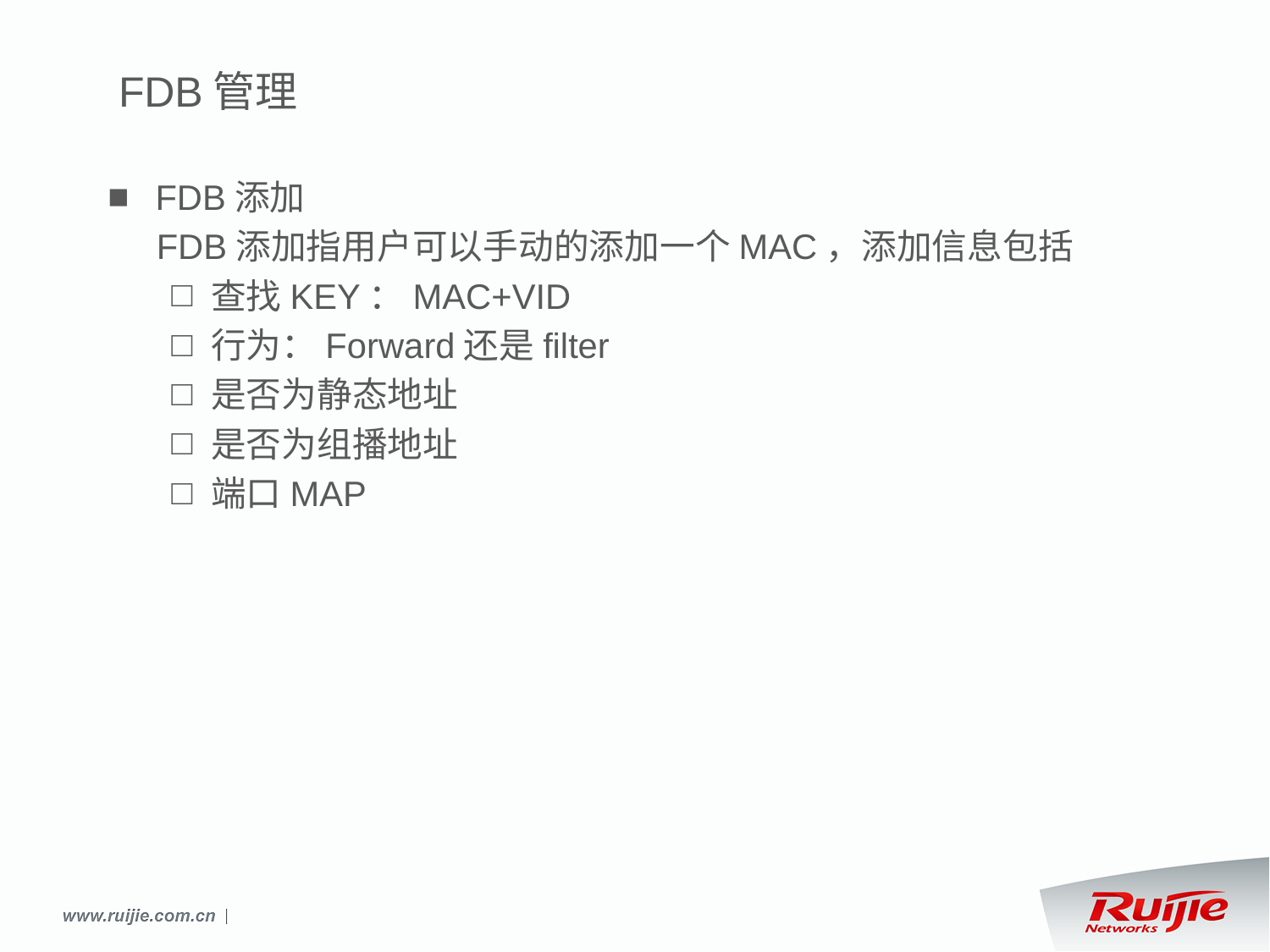

# FDB管理
FDB添加
     FDB添加指用户可以手动的添加一个MAC，添加信息包括
查找KEY：MAC+VID
行为：Forward还是filter
是否为静态地址
是否为组播地址
端口MAP